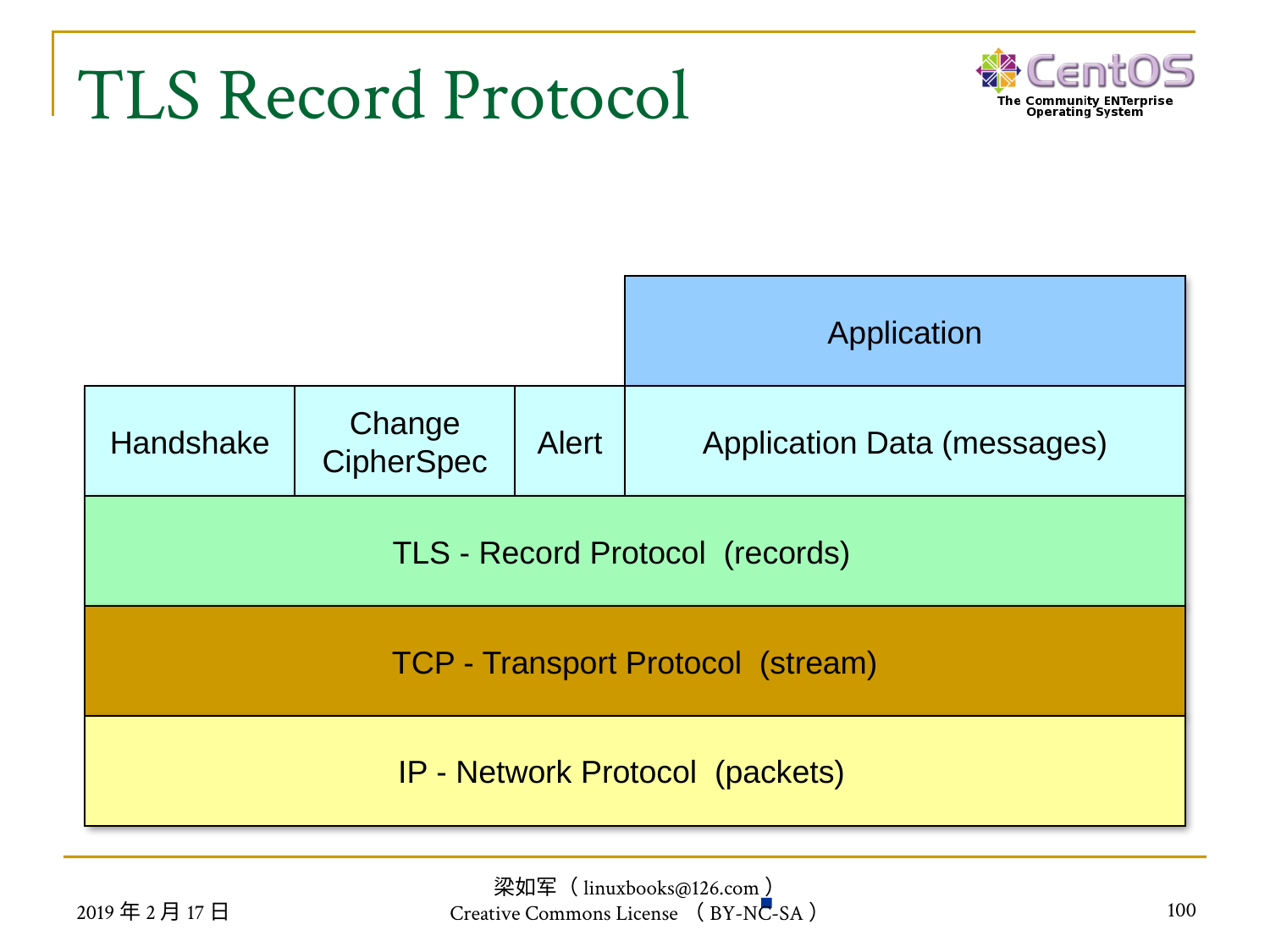

# TLS Record Protocol
Application
Handshake
Change
CipherSpec
Alert
Application Data (messages)
TLS - Record Protocol  (records)
TCP - Transport Protocol  (stream)
IP - Network Protocol  (packets)
100
2019年2月17日
梁如军（linuxbooks@126.com）
Creative Commons License（BY-NC-SA）